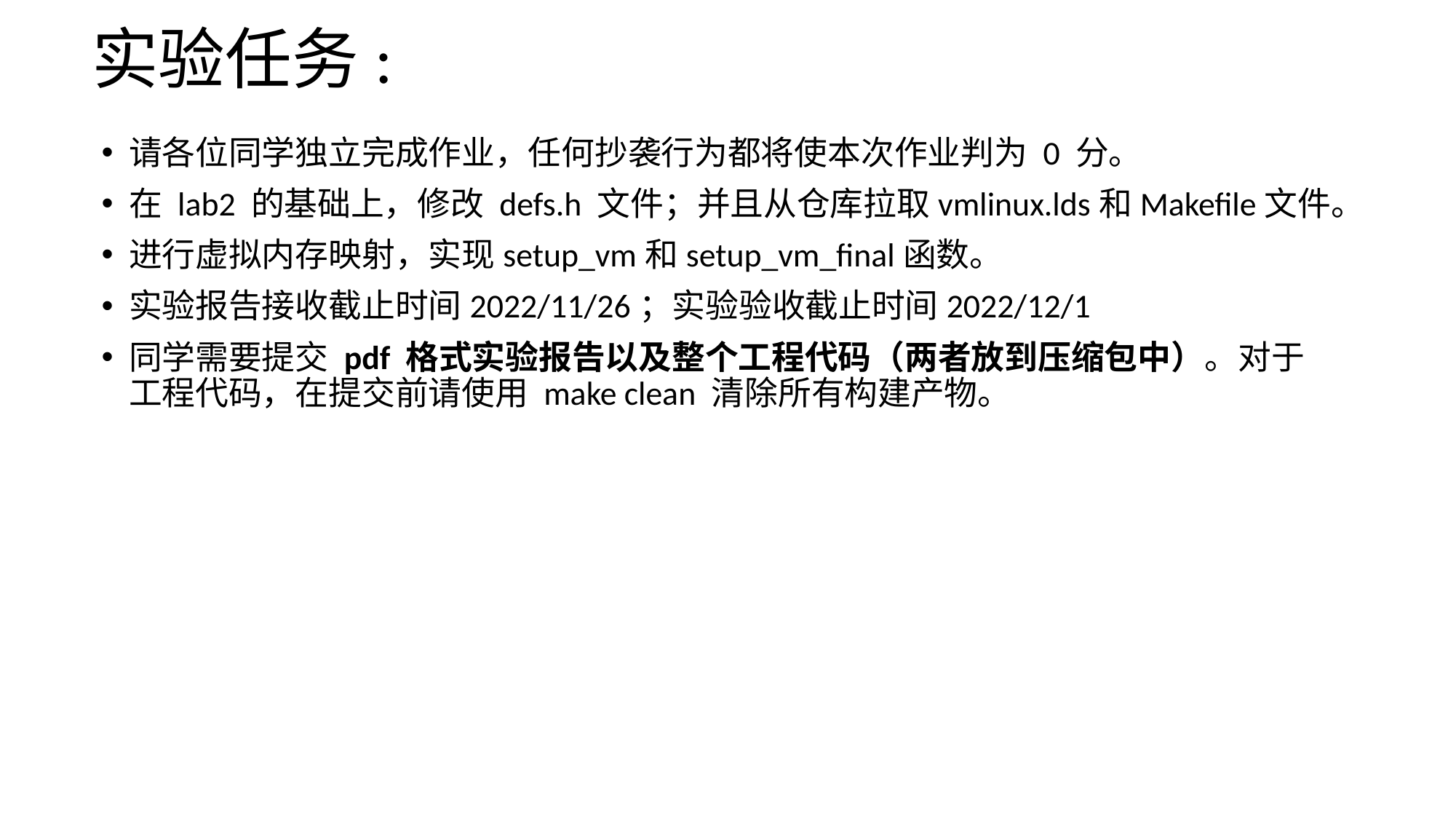

# 实验任务:
请各位同学独立完成作业，任何抄袭行为都将使本次作业判为 0 分。
在 lab2 的基础上，修改 defs.h 文件；并且从仓库拉取vmlinux.lds和Makefile文件。
进行虚拟内存映射，实现setup_vm和setup_vm_final函数。
实验报告接收截止时间2022/11/26；实验验收截止时间2022/12/1
同学需要提交 pdf 格式实验报告以及整个工程代码（两者放到压缩包中）。对于工程代码，在提交前请使用 make clean 清除所有构建产物。